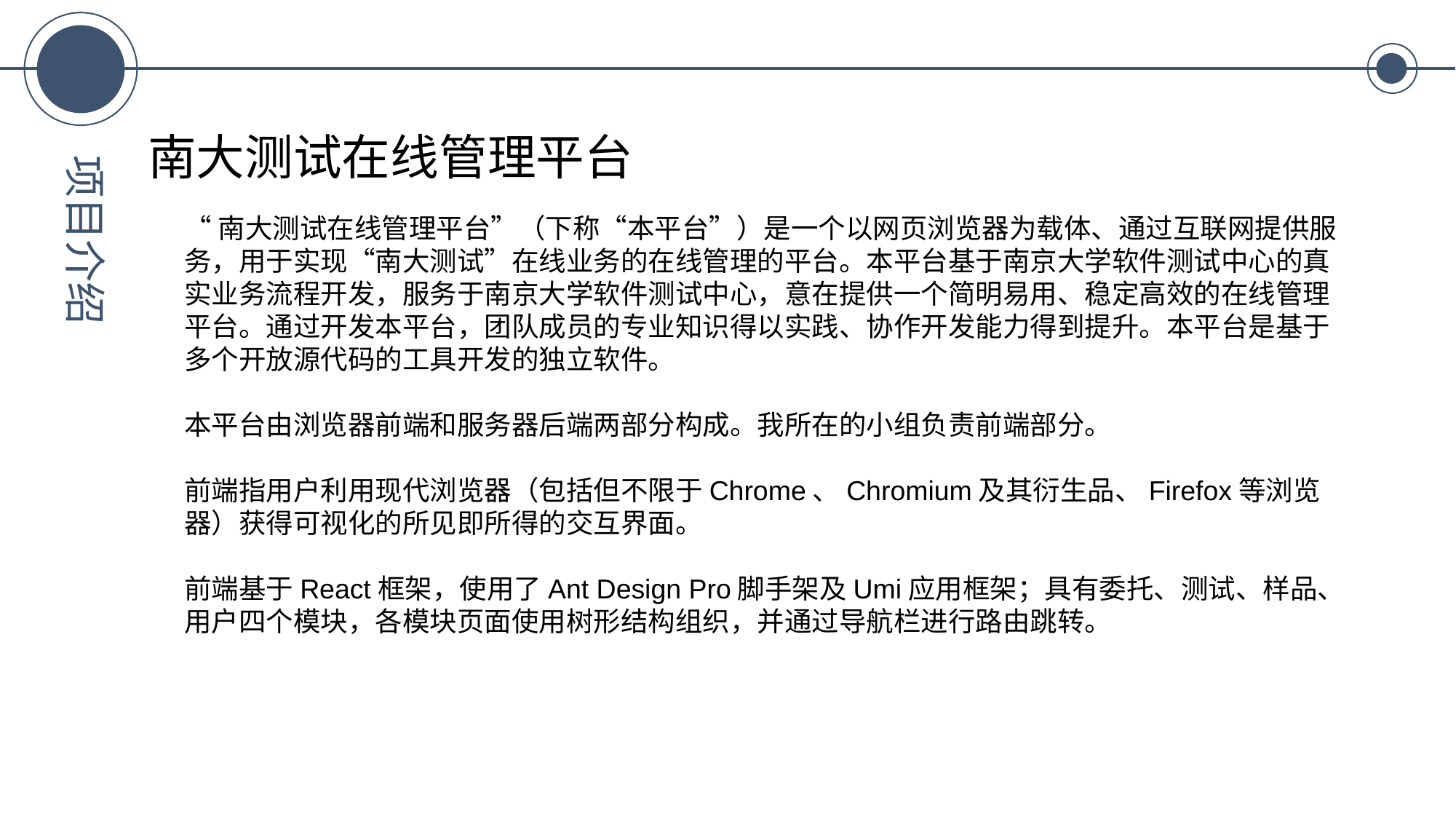

项目介绍
南大测试在线管理平台
“南大测试在线管理平台”（下称“本平台”）是一个以网页浏览器为载体、通过互联网提供服务，用于实现“南大测试”在线业务的在线管理的平台。本平台基于南京大学软件测试中心的真实业务流程开发，服务于南京大学软件测试中心，意在提供一个简明易用、稳定高效的在线管理平台。通过开发本平台，团队成员的专业知识得以实践、协作开发能力得到提升。本平台是基于多个开放源代码的工具开发的独立软件。

本平台由浏览器前端和服务器后端两部分构成。我所在的小组负责前端部分。

前端指用户利用现代浏览器（包括但不限于Chrome、Chromium及其衍生品、Firefox等浏览器）获得可视化的所见即所得的交互界面。

前端基于React框架，使用了Ant Design Pro脚手架及Umi应用框架；具有委托、测试、样品、用户四个模块，各模块页面使用树形结构组织，并通过导航栏进行路由跳转。